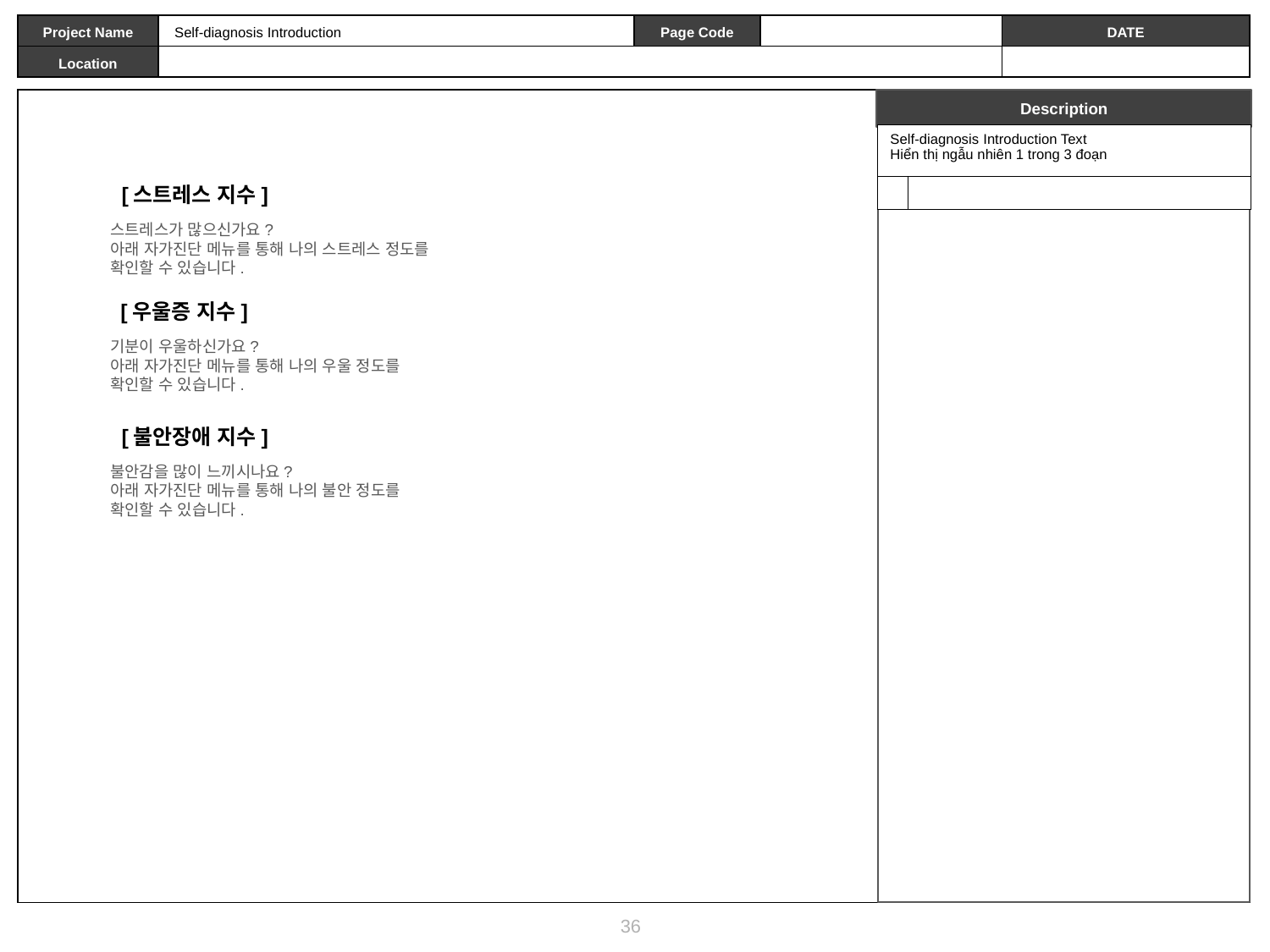

Self-diagnosis Introduction
| Self-diagnosis Introduction Text Hiển thị ngẫu nhiên 1 trong 3 đoạn |  |
| --- | --- |
|  |  |
[스트레스 지수]
스트레스가 많으신가요?
아래 자가진단 메뉴를 통해 나의 스트레스 정도를 확인할 수 있습니다.
[우울증 지수]
기분이 우울하신가요?
아래 자가진단 메뉴를 통해 나의 우울 정도를 확인할 수 있습니다.
[불안장애 지수]
불안감을 많이 느끼시나요?
아래 자가진단 메뉴를 통해 나의 불안 정도를 확인할 수 있습니다.
36